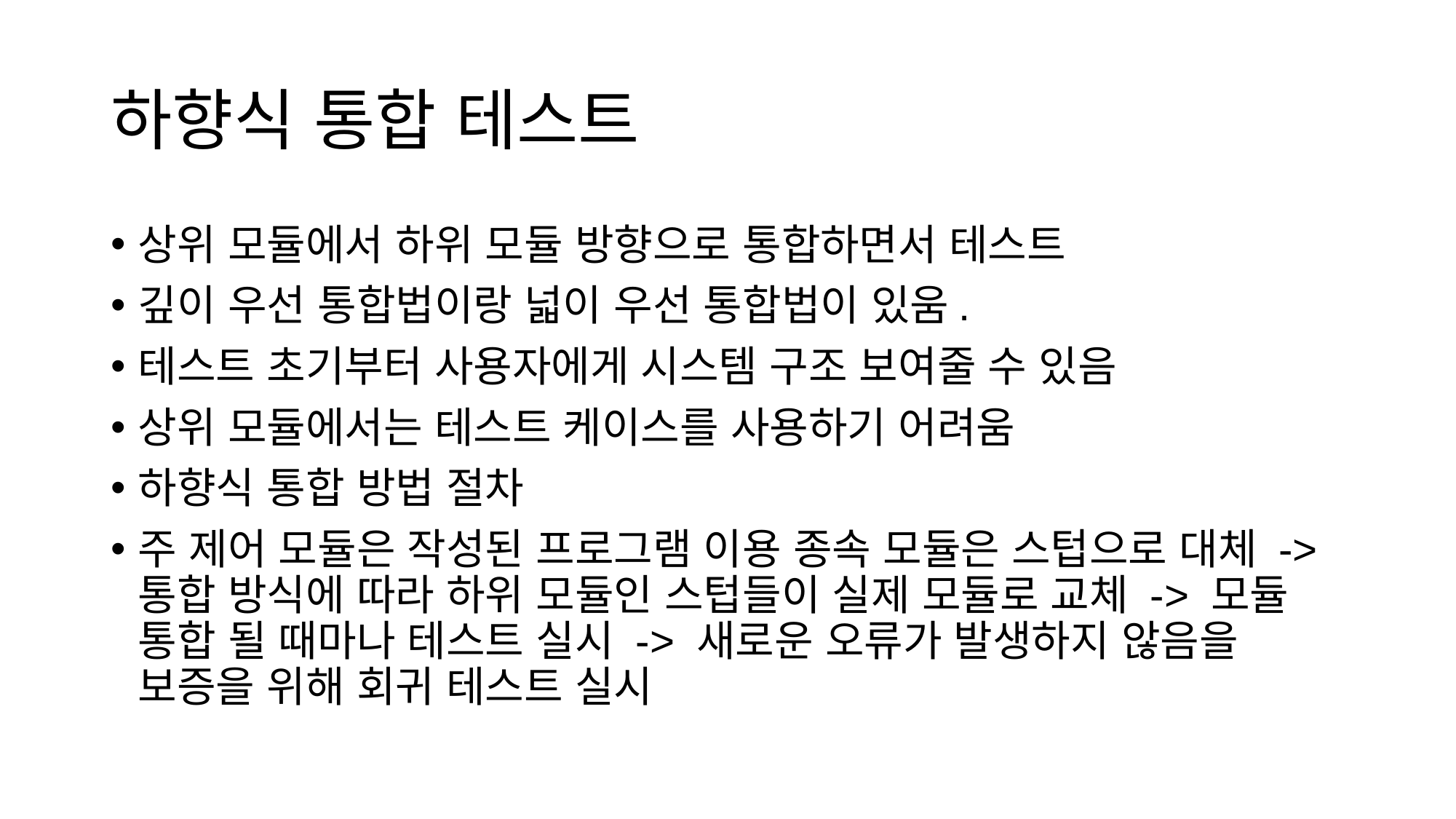

# 하향식 통합 테스트
상위 모듈에서 하위 모듈 방향으로 통합하면서 테스트
깊이 우선 통합법이랑 넓이 우선 통합법이 있움.
테스트 초기부터 사용자에게 시스템 구조 보여줄 수 있음
상위 모듈에서는 테스트 케이스를 사용하기 어려움
하향식 통합 방법 절차
주 제어 모듈은 작성된 프로그램 이용 종속 모듈은 스텁으로 대체 -> 통합 방식에 따라 하위 모듈인 스텁들이 실제 모듈로 교체 -> 모듈 통합 될 때마나 테스트 실시 -> 새로운 오류가 발생하지 않음을 보증을 위해 회귀 테스트 실시